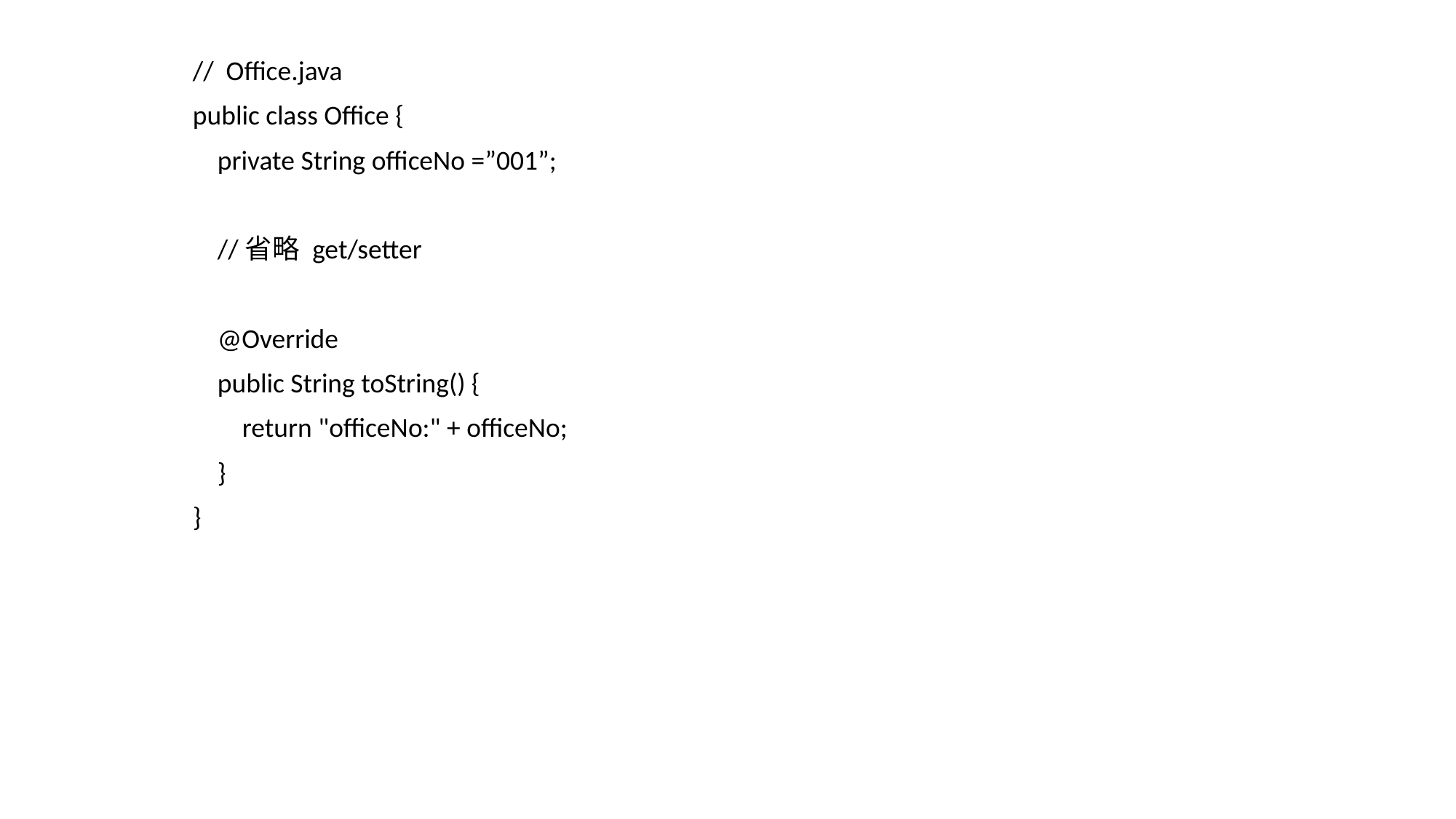

//  Office.java
public class Office {
    private String officeNo =”001”;

    //省略 get/setter

    @Override
    public String toString() {
        return "officeNo:" + officeNo;
    }
}